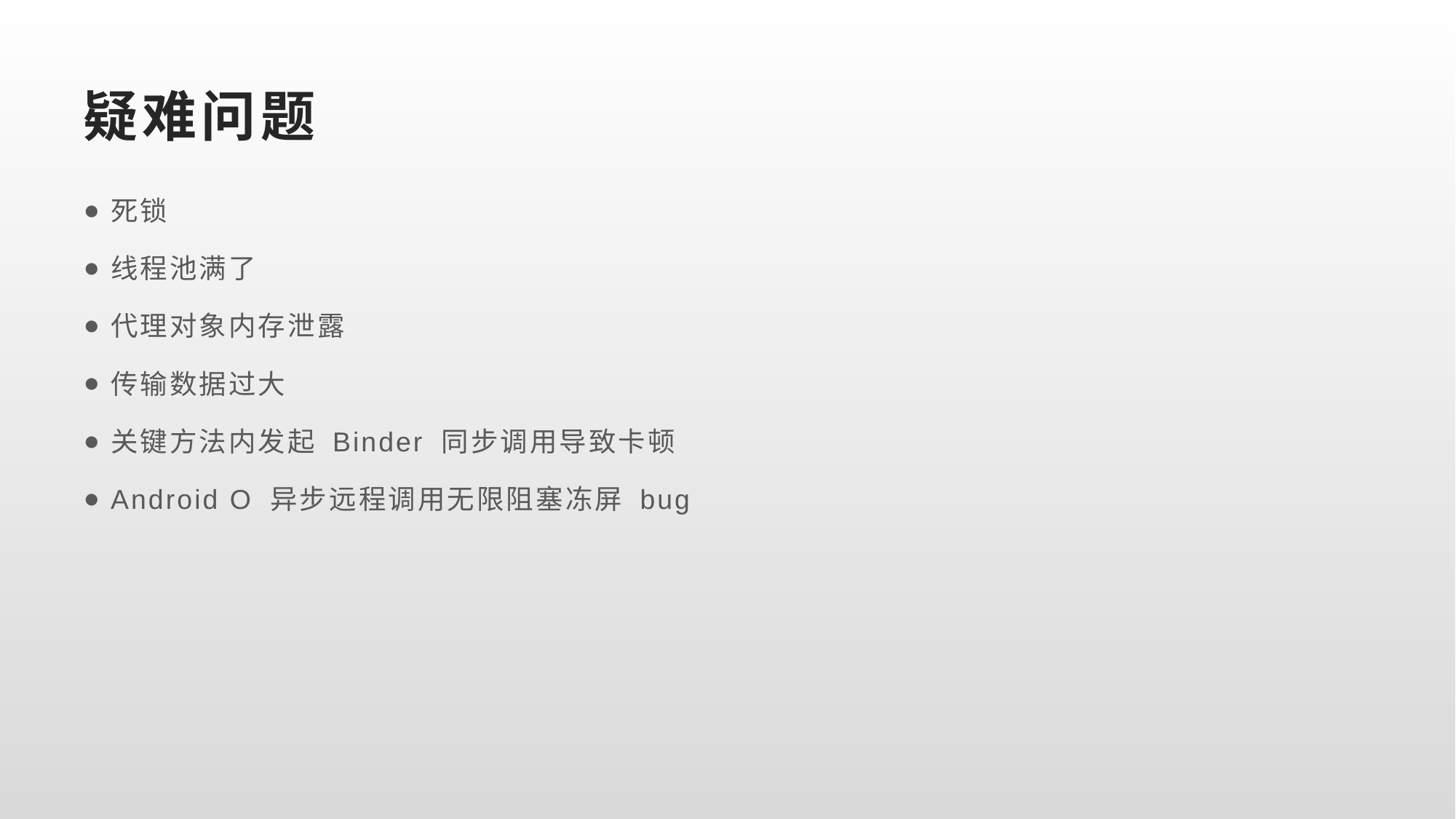

# 疑难问题
死锁
线程池满了
代理对象内存泄露
传输数据过大
关键方法内发起 Binder 同步调用导致卡顿
Android O 异步远程调用无限阻塞冻屏 bug